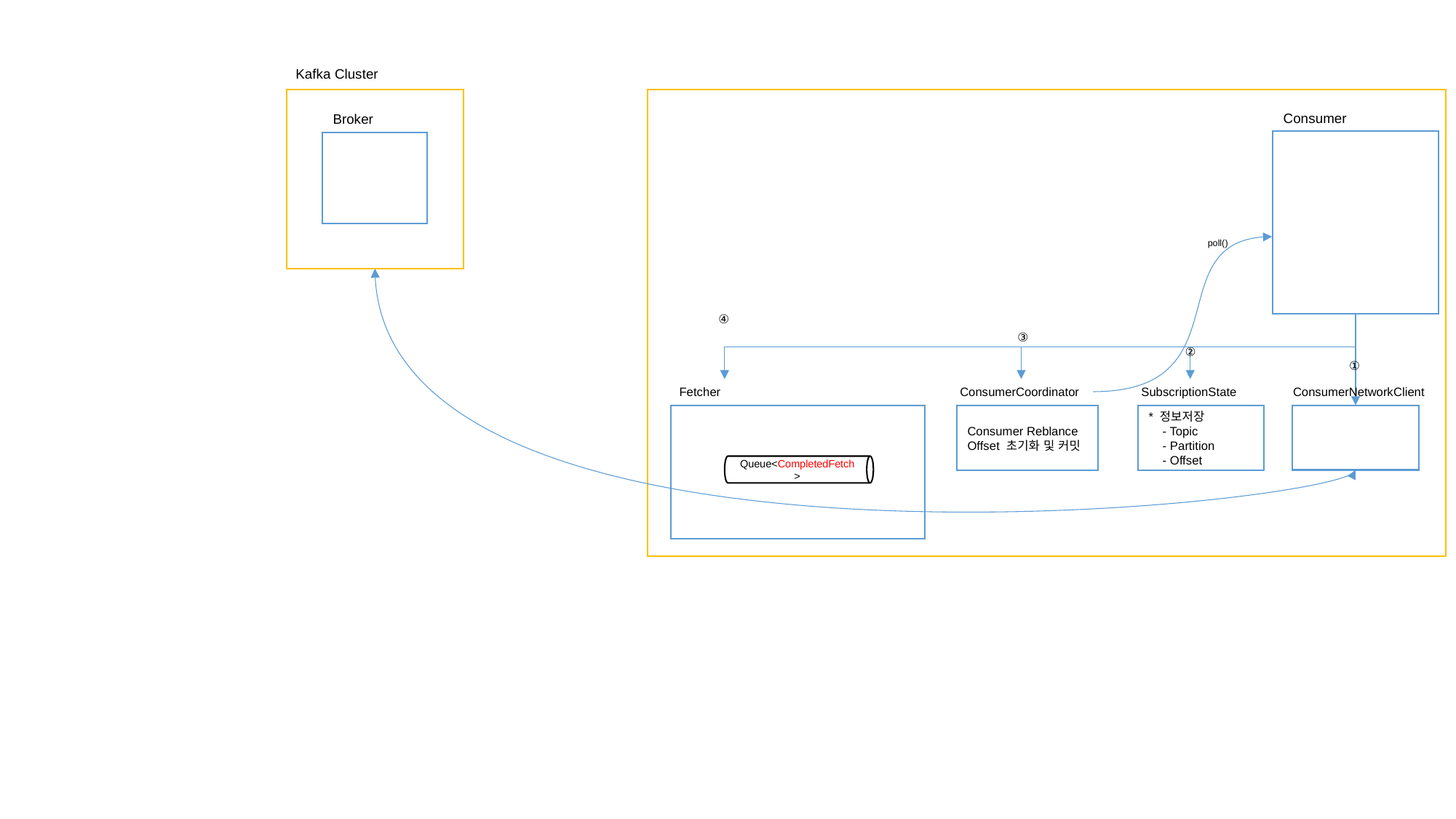

Kafka Cluster

Broker

Consumer

poll()
④
③
②
①
Fetcher
ConsumerCoordinator
SubscriptionState
ConsumerNetworkClient
Queue<CompletedFetch>

Consumer Reblance
Offset 초기화 및 커밋
* 정보저장
    - Topic
    - Partition
    - Offset